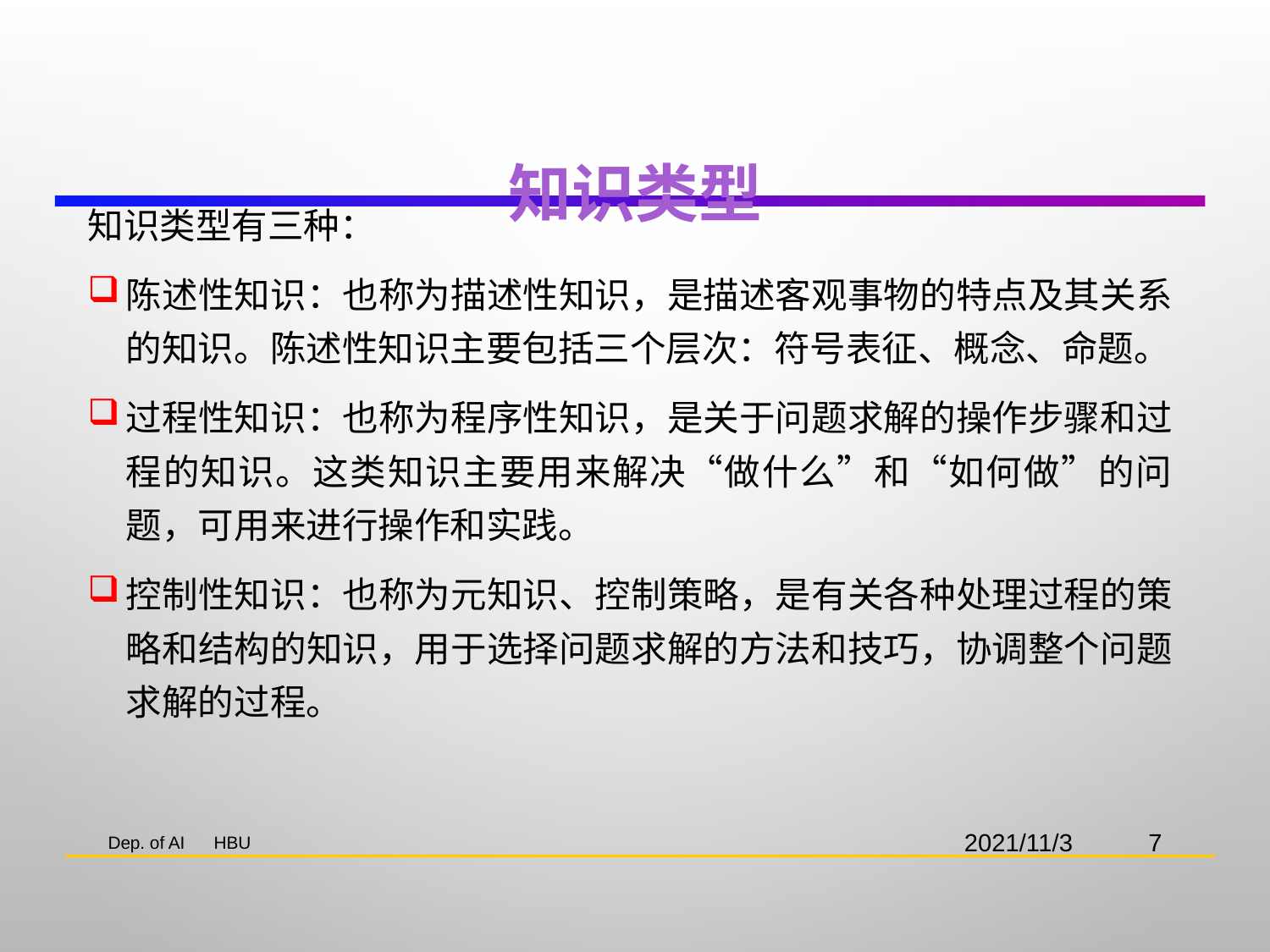

# 知识类型
知识类型有三种：
陈述性知识：也称为描述性知识，是描述客观事物的特点及其关系的知识。陈述性知识主要包括三个层次：符号表征、概念、命题。
过程性知识：也称为程序性知识，是关于问题求解的操作步骤和过程的知识。这类知识主要用来解决“做什么”和“如何做”的问题，可用来进行操作和实践。
控制性知识：也称为元知识、控制策略，是有关各种处理过程的策略和结构的知识，用于选择问题求解的方法和技巧，协调整个问题求解的过程。
Dep. of AI      HBU
2021/11/3
7